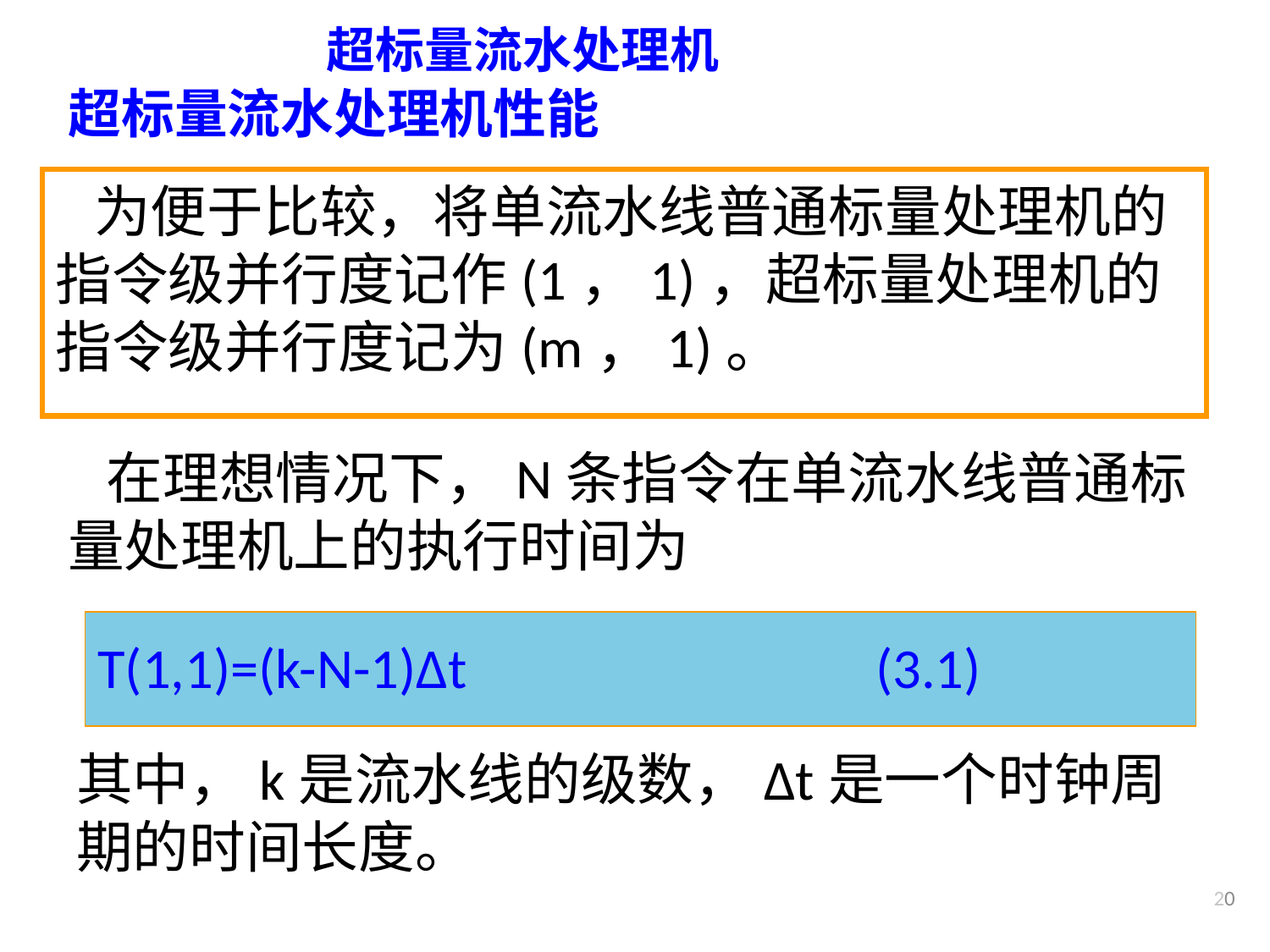

# 超标量流水处理机
 超标量流水处理机性能
  为便于比较，将单流水线普通标量处理机的指令级并行度记作(1，1)，超标量处理机的指令级并行度记为(m，1)。
  在理想情况下，N条指令在单流水线普通标量处理机上的执行时间为
T(1,1)=(k-N-1)Δt                             (3.1)
其中，k是流水线的级数，Δt是一个时钟周期的时间长度。
20